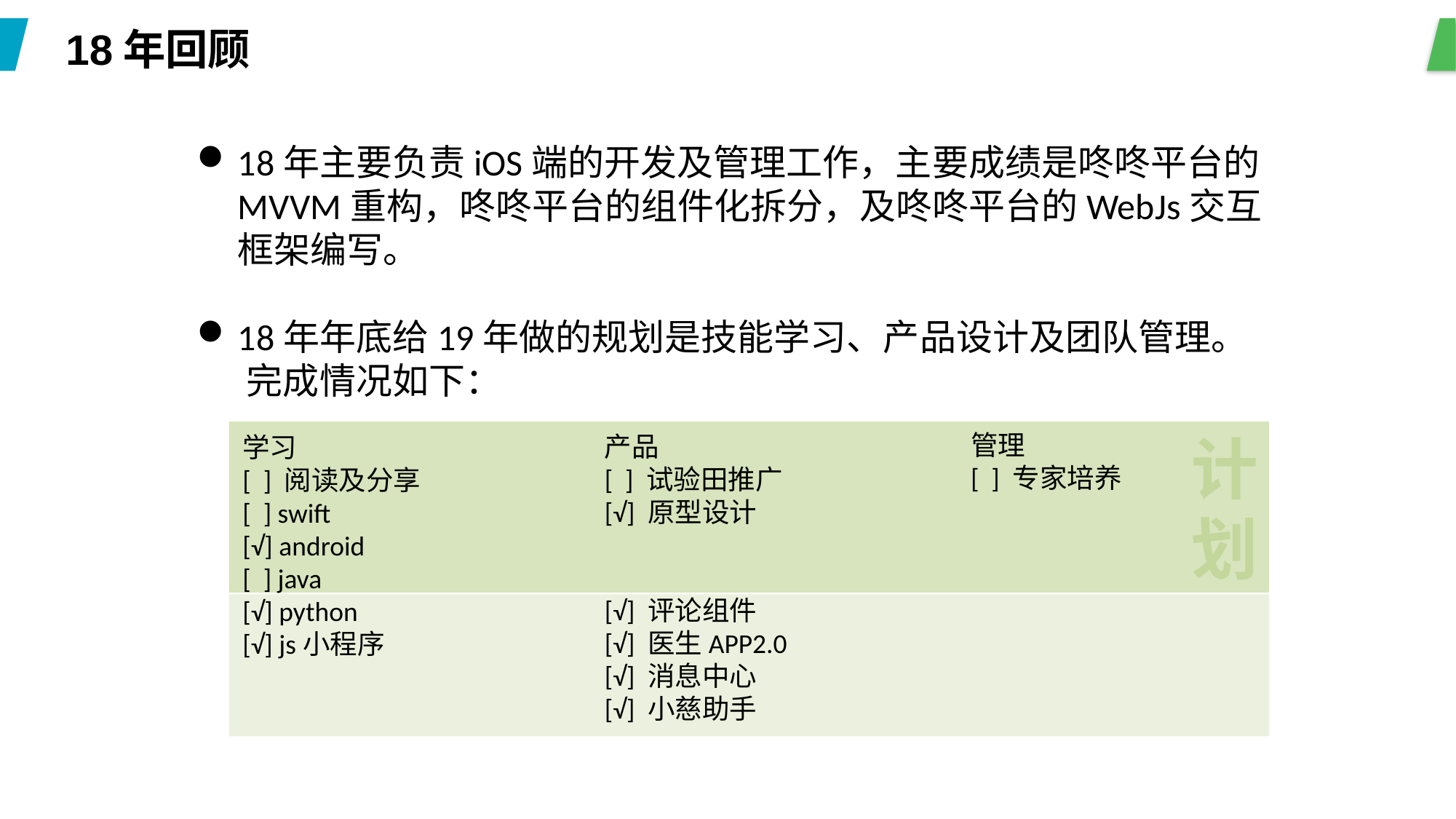

18年回顾
18年主要负责iOS端的开发及管理工作，主要成绩是咚咚平台的MVVM重构，咚咚平台的组件化拆分，及咚咚平台的WebJs交互框架编写。

18年年底给19年做的规划是技能学习、产品设计及团队管理。
     完成情况如下：
计
划
管理
[  ] 专家培养
产品
[  ] 试验田推广
[√] 原型设计

[√] 评论组件
[√] 医生APP2.0
[√] 消息中心
[√] 小慈助手
学习
[  ] 阅读及分享
[  ] swift
[√] android
[  ] java
[√] python
[√] js小程序